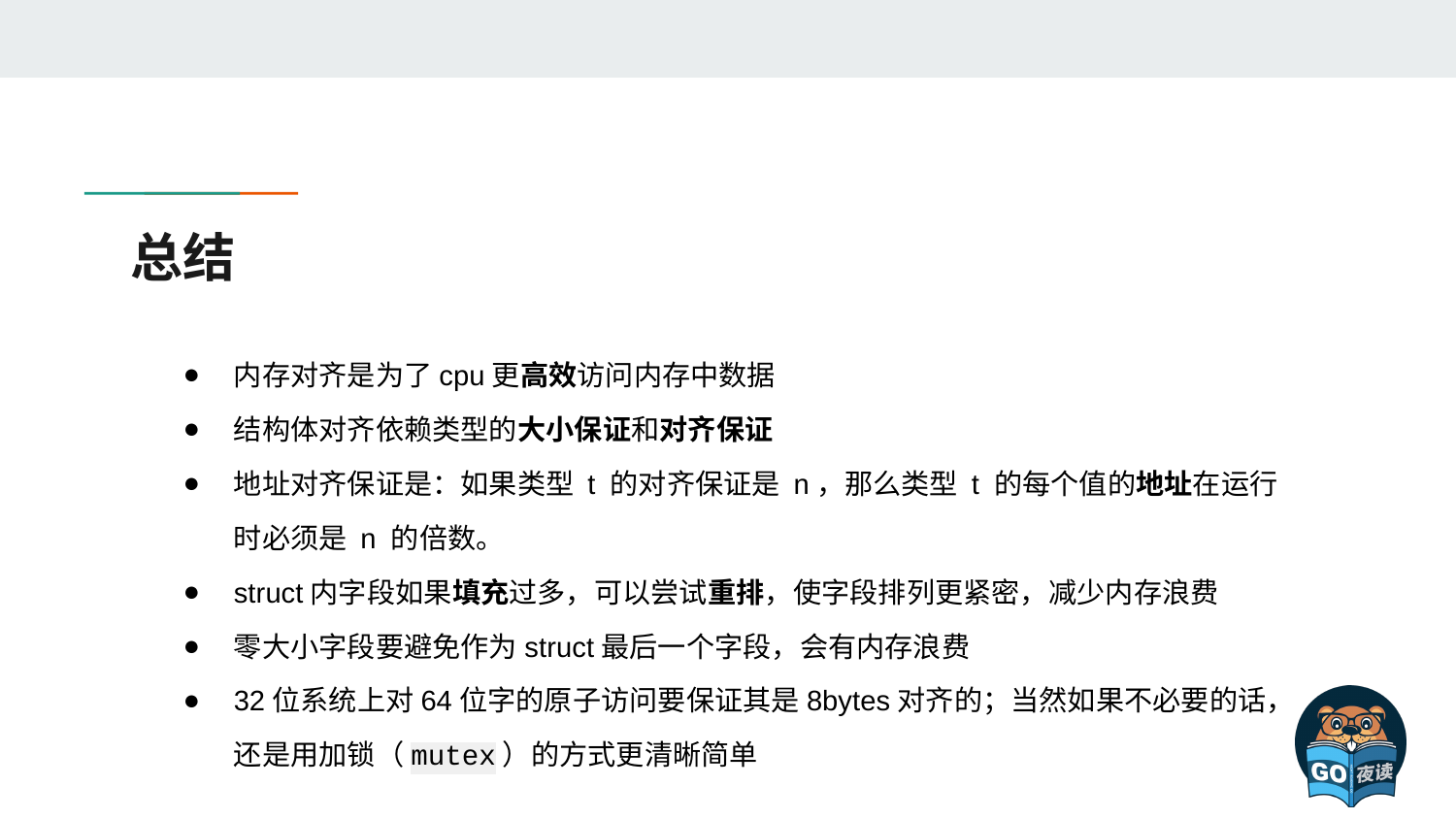

# 总结
内存对齐是为了cpu更高效访问内存中数据
结构体对齐依赖类型的大小保证和对齐保证
地址对齐保证是：如果类型 t 的对齐保证是 n，那么类型 t 的每个值的地址在运行时必须是 n 的倍数。
struct内字段如果填充过多，可以尝试重排，使字段排列更紧密，减少内存浪费
零大小字段要避免作为struct最后一个字段，会有内存浪费
32位系统上对64位字的原子访问要保证其是8bytes对齐的；当然如果不必要的话，还是用加锁（mutex）的方式更清晰简单